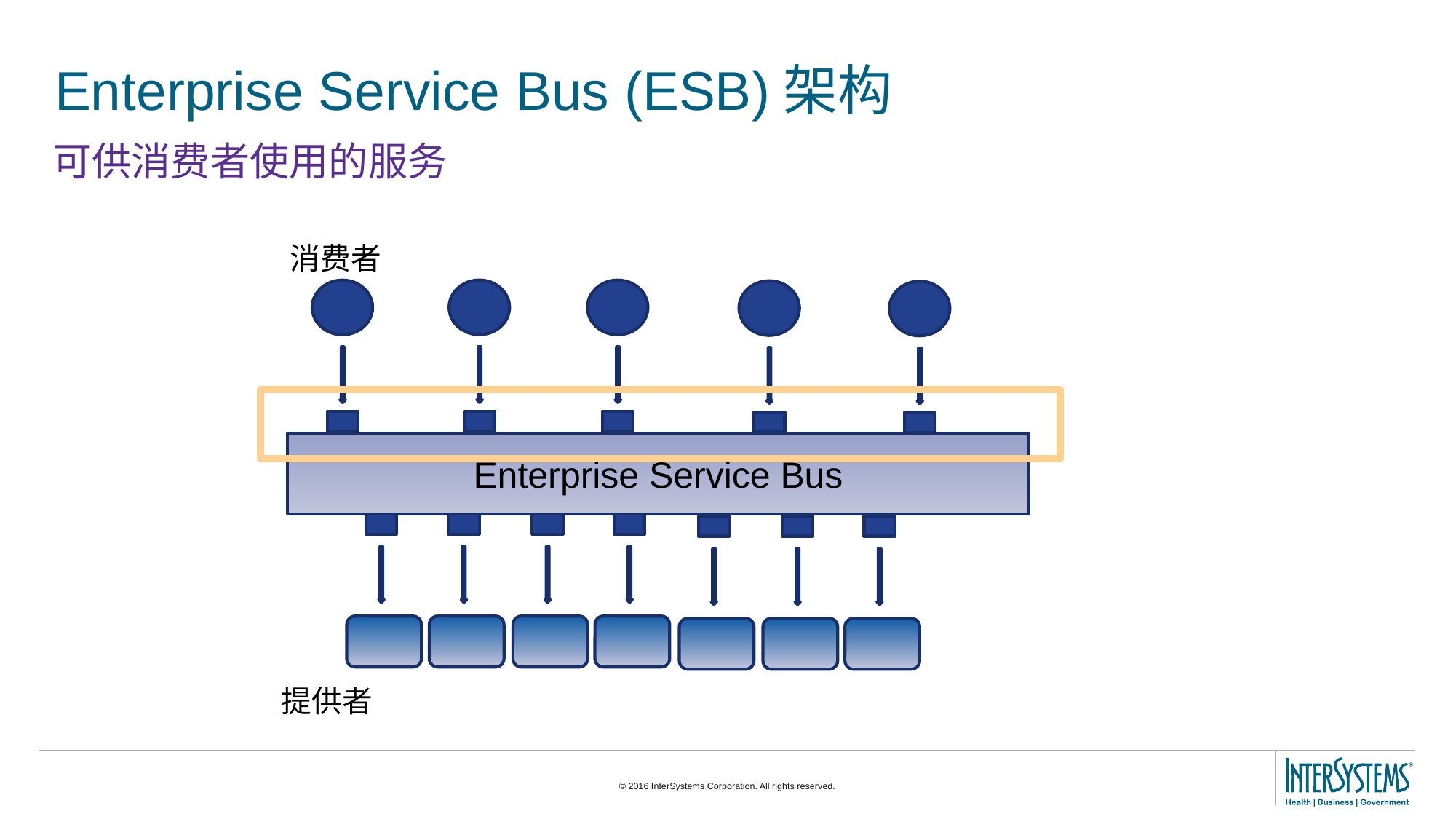

# Enterprise Service Bus (ESB)架构
可供消费者使用的服务

消费者

Enterprise Service Bus

提供者